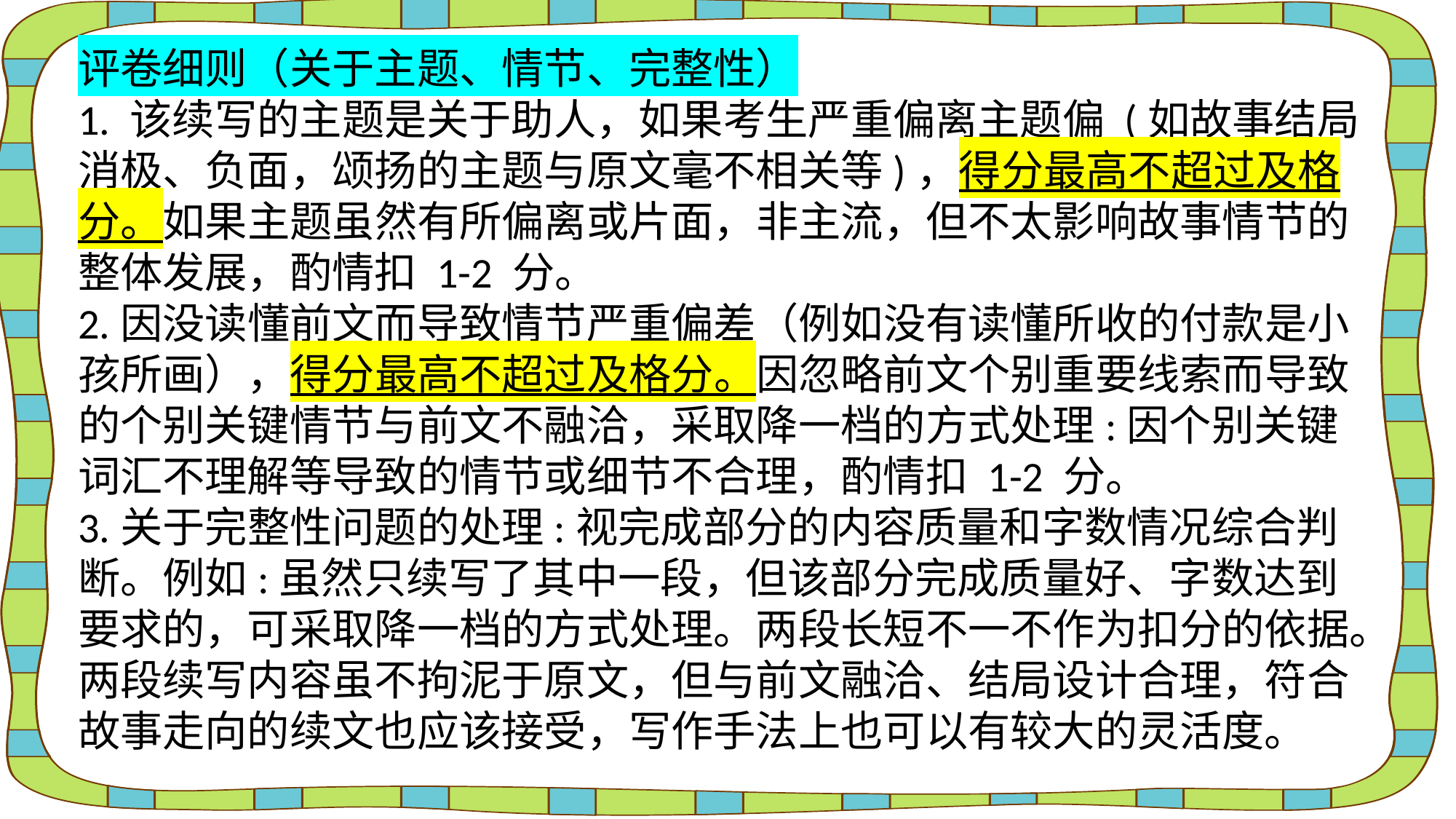

评卷细则（关于主题、情节、完整性）
1. 该续写的主题是关于助人，如果考生严重偏离主题偏 (如故事结局消极、负面，颂扬的主题与原文毫不相关等)，得分最高不超过及格分。如果主题虽然有所偏离或片面，非主流，但不太影响故事情节的整体发展，酌情扣 1-2 分。
2.因没读懂前文而导致情节严重偏差（例如没有读懂所收的付款是小孩所画），得分最高不超过及格分。因忽略前文个别重要线索而导致的个别关键情节与前文不融洽，采取降一档的方式处理:因个别关键词汇不理解等导致的情节或细节不合理，酌情扣 1-2 分。
3.关于完整性问题的处理:视完成部分的内容质量和字数情况综合判断。例如:虽然只续写了其中一段，但该部分完成质量好、字数达到要求的，可采取降一档的方式处理。两段长短不一不作为扣分的依据。两段续写内容虽不拘泥于原文，但与前文融洽、结局设计合理，符合故事走向的续文也应该接受，写作手法上也可以有较大的灵活度。